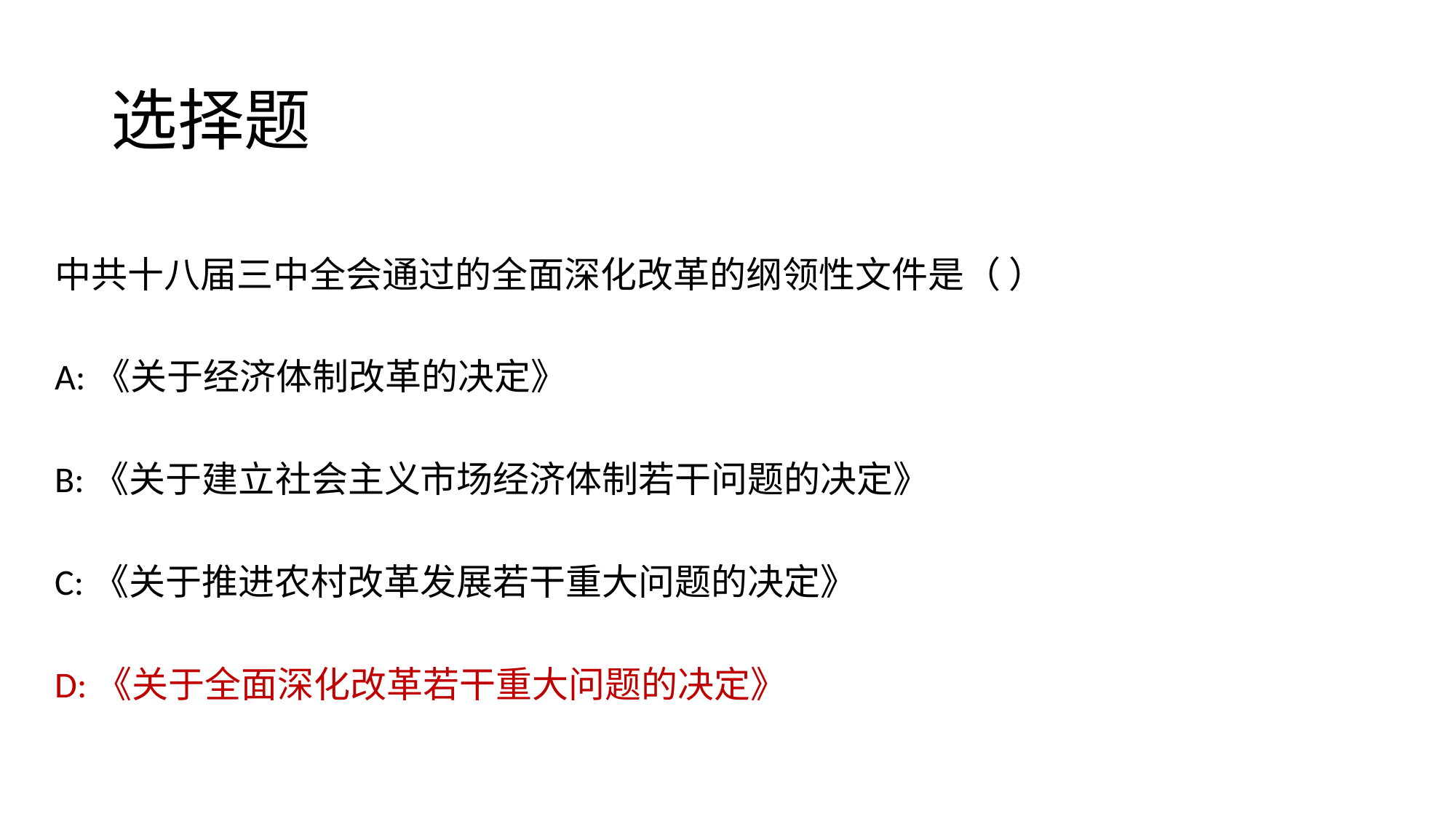

# 选择题
中共十八届三中全会通过的全面深化改革的纲领性文件是（ ）
A:《关于经济体制改革的决定》
B:《关于建立社会主义市场经济体制若干问题的决定》
C:《关于推进农村改革发展若干重大问题的决定》
D:《关于全面深化改革若干重大问题的决定》